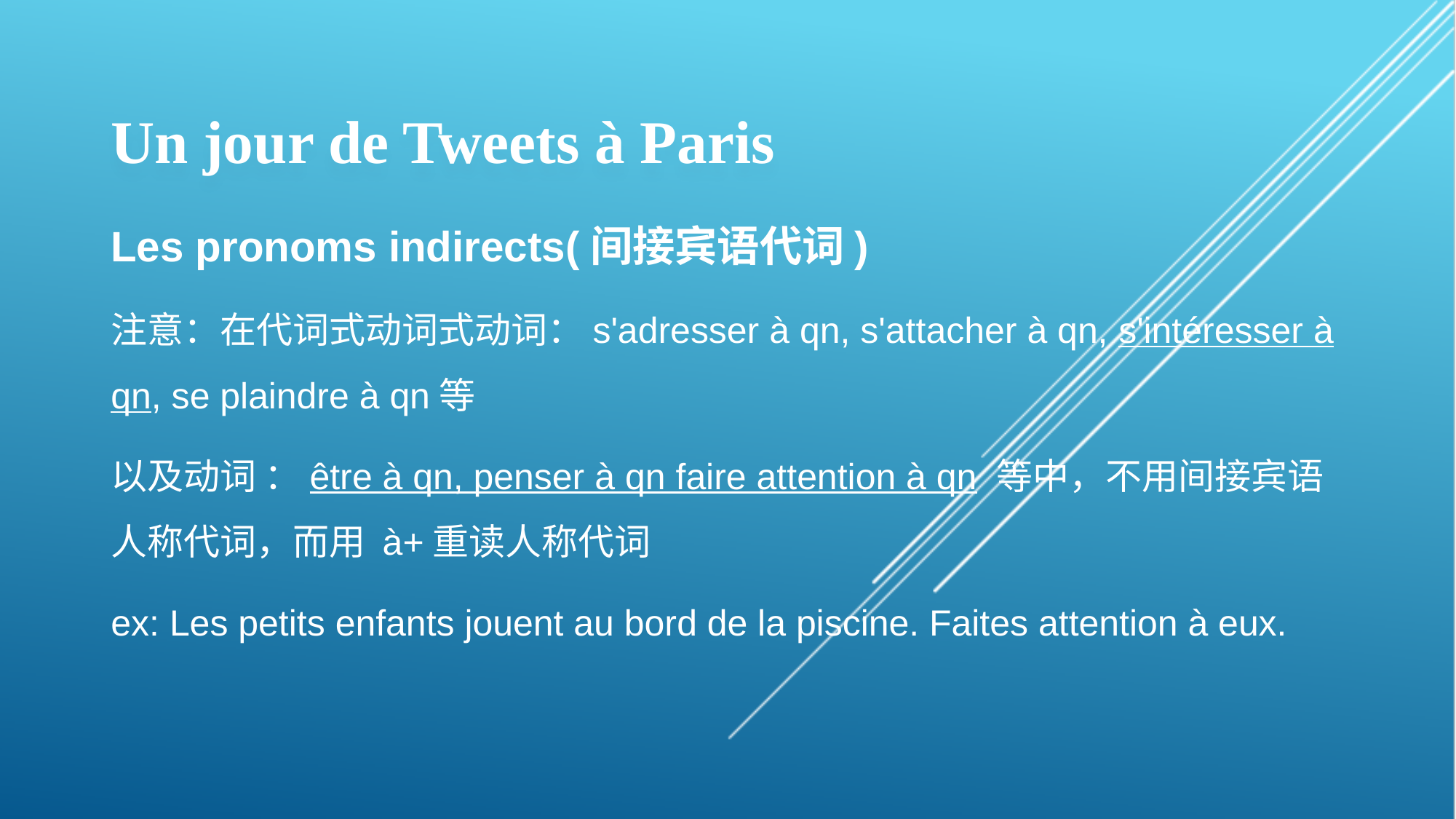

# Un jour de Tweets à Paris
Les pronoms indirects(间接宾语代词)
注意：在代词式动词式动词：s'adresser à qn, s'attacher à qn, s'intéresser à qn, se plaindre à qn等
以及动词 ：être à qn, penser à qn faire attention à qn 等中，不用间接宾语人称代词，而用 à+重读人称代词
ex: Les petits enfants jouent au bord de la piscine. Faites attention à eux.